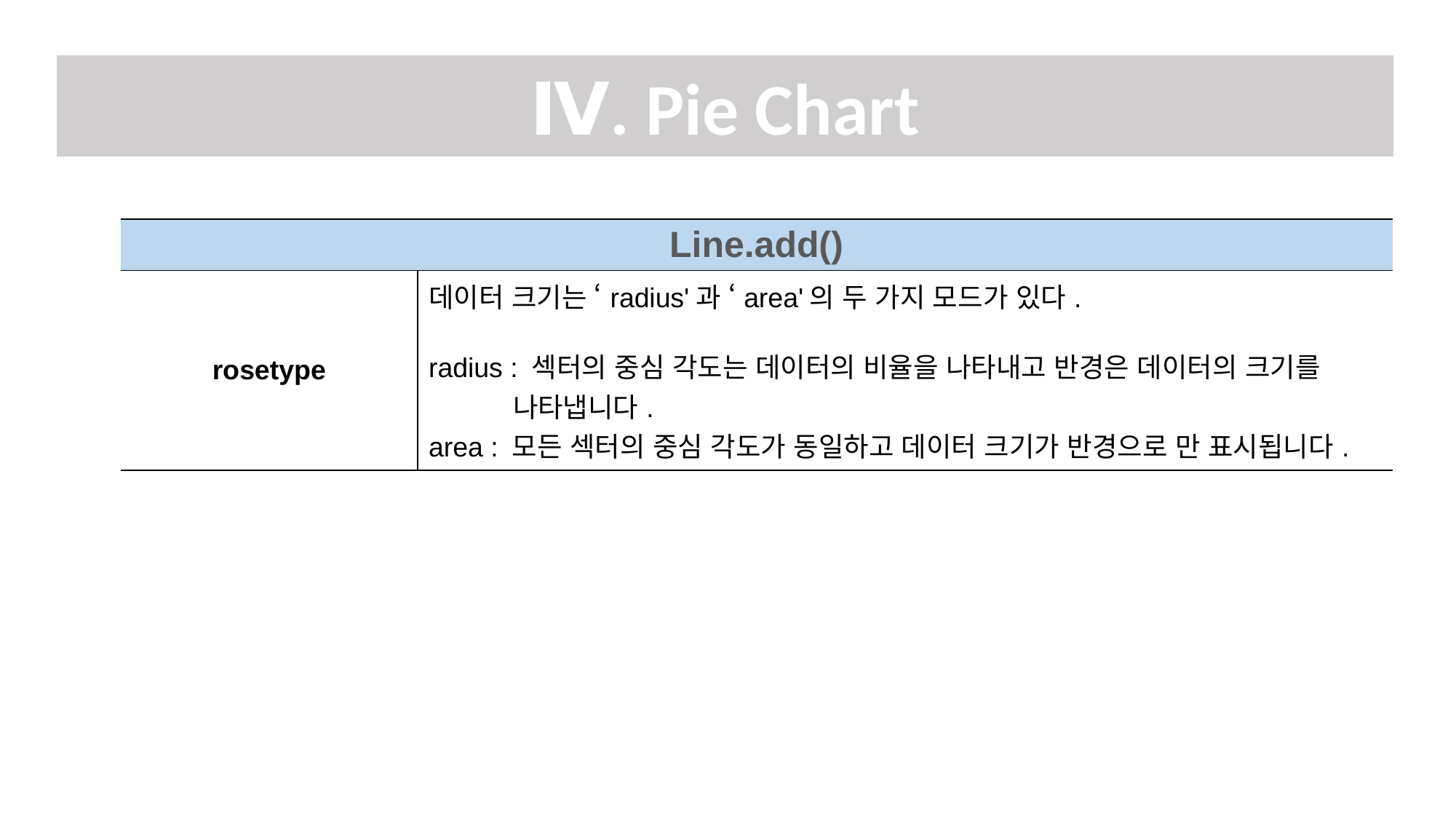

Ⅳ. Pie Chart
| Line.add() |  |
| --- | --- |
| rosetype | 데이터 크기는 ‘radius'과 ‘area'의 두 가지 모드가 있다. radius : 섹터의 중심 각도는 데이터의 비율을 나타내고 반경은 데이터의 크기를 나타냅니다.                  area : 모든 섹터의 중심 각도가 동일하고 데이터 크기가 반경으로 만 표시됩니다. |